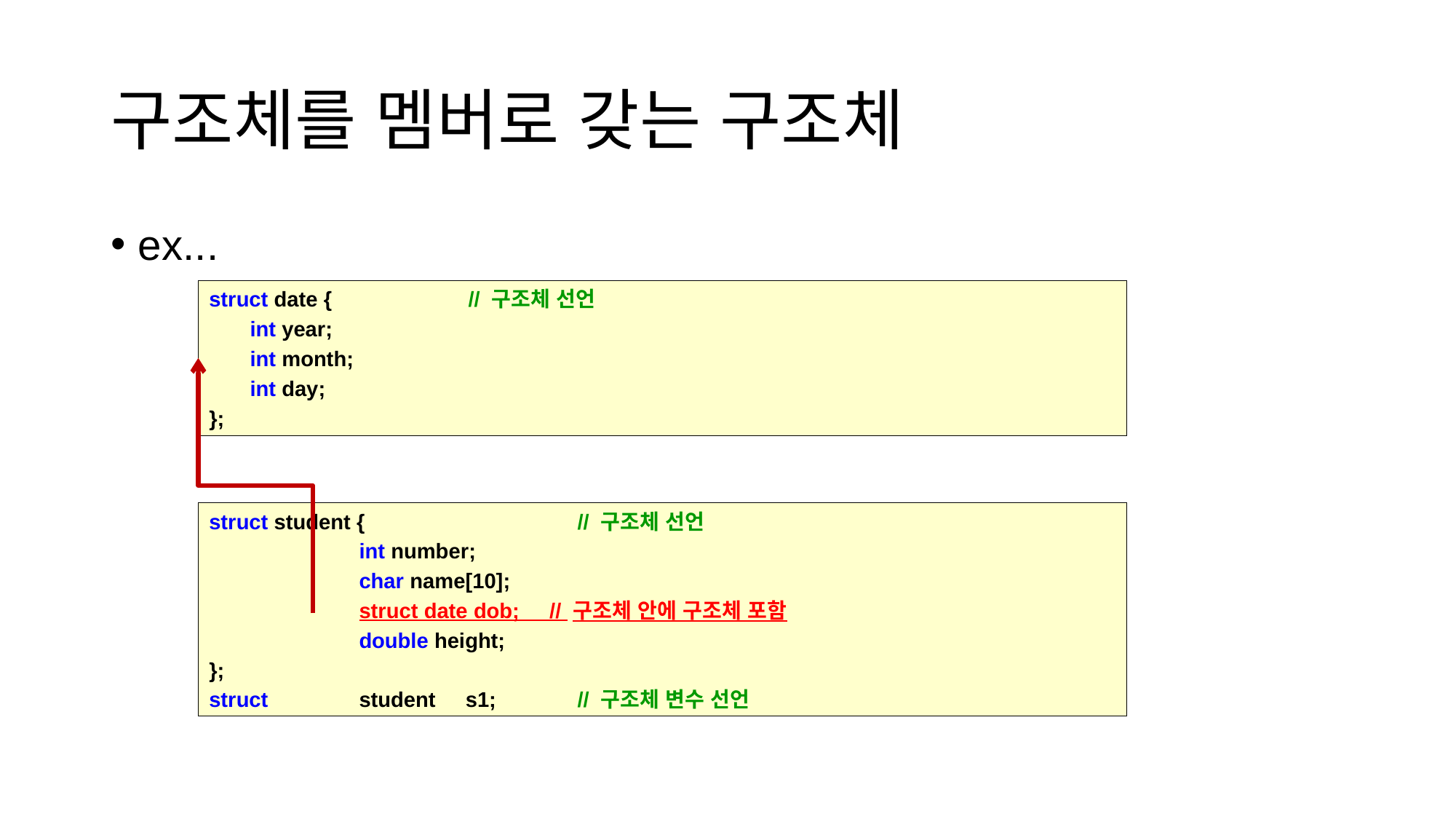

# 구조체를 멤버로 갖는 구조체
ex...
struct date {		// 구조체 선언
	int year;
	int month;
	int day;
};
struct student {		// 구조체 선언
		int number;
		char name[10];
		struct date dob;     // 구조체 안에 구조체 포함
		double height;
};
struct	student     s1;	// 구조체 변수 선언